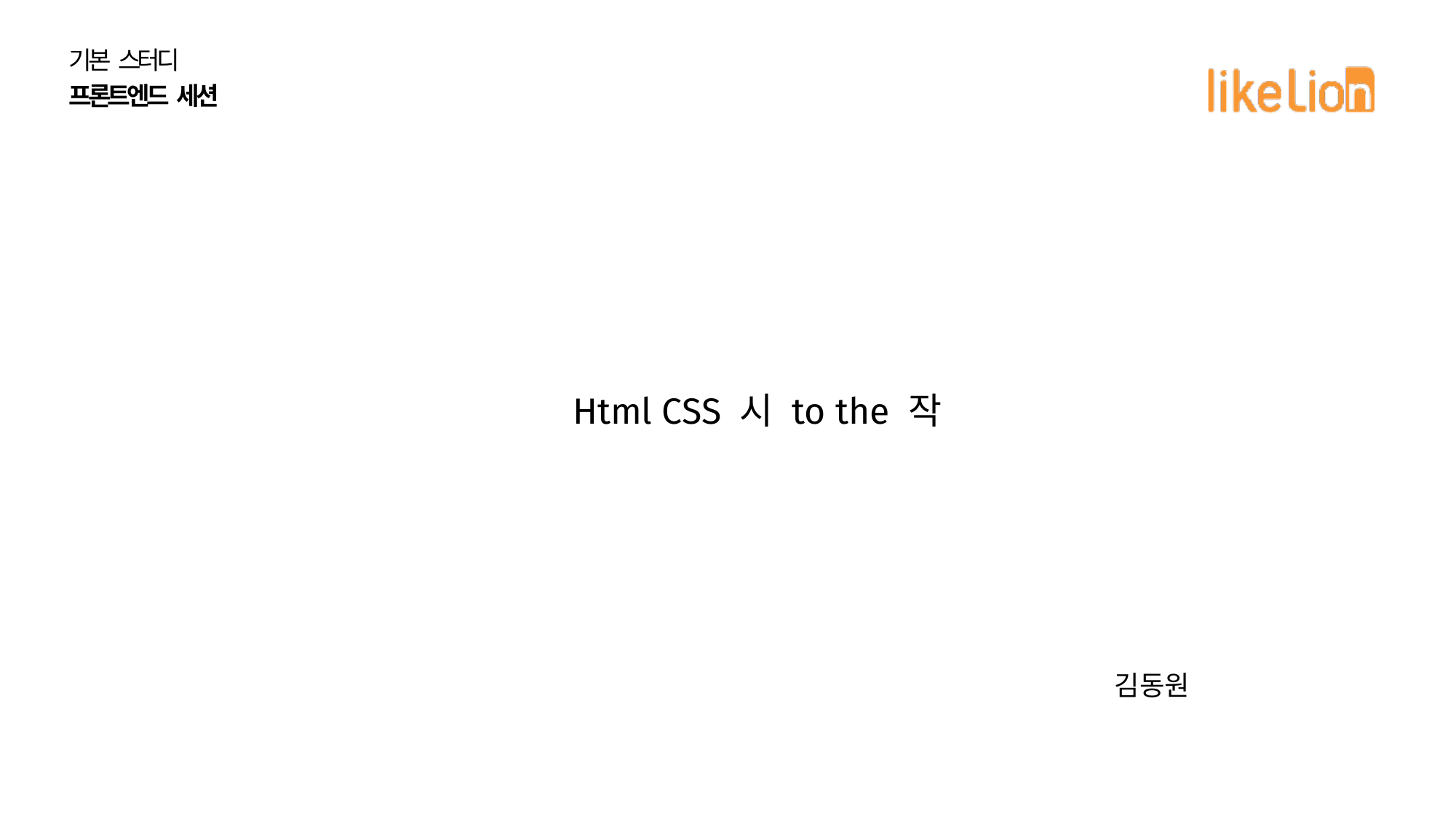

기본 스터디
프론트엔드 세션

Html CSS 시 to the 작
김동원